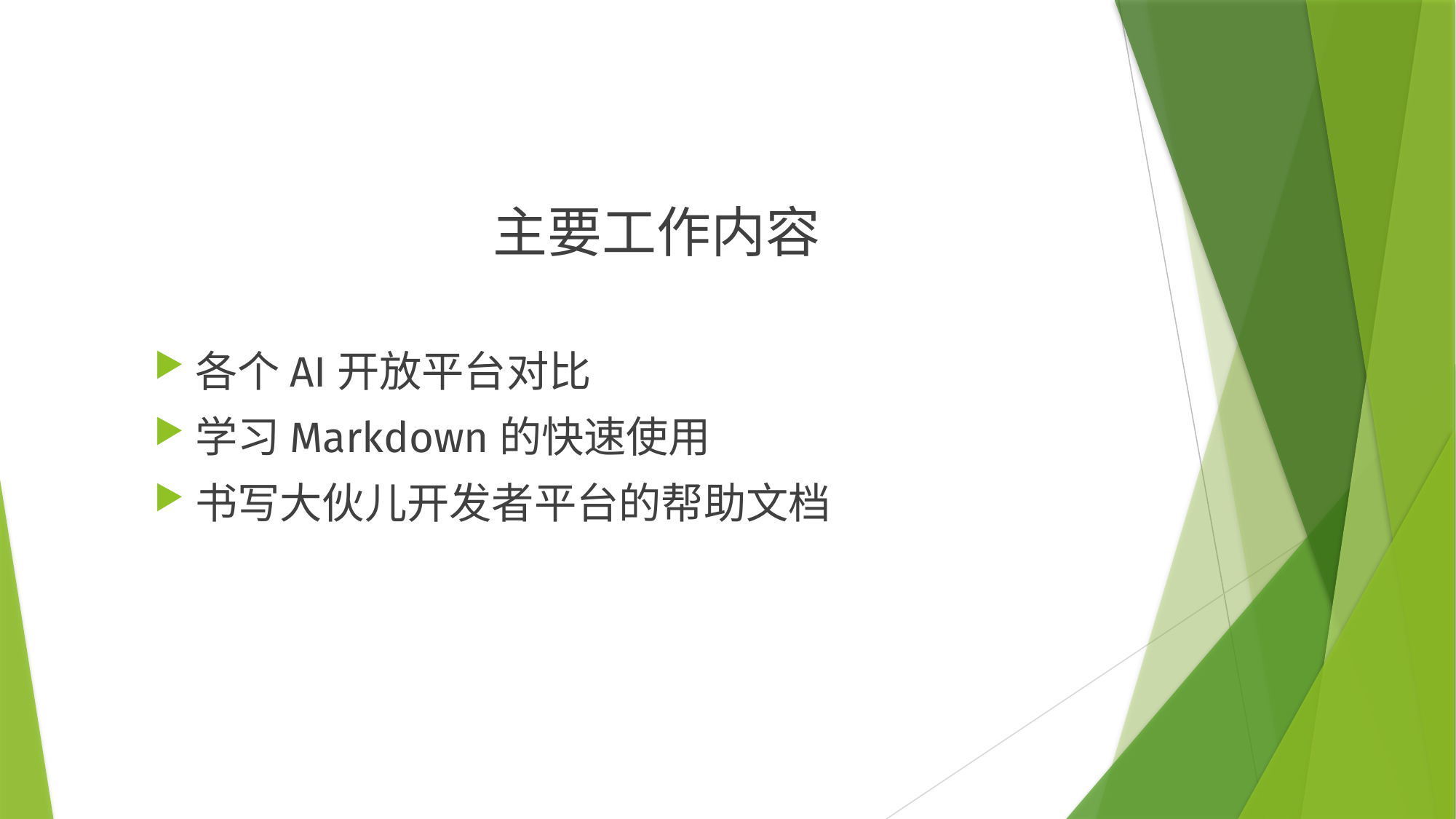

主要工作内容

各个AI开放平台对比
学习Markdown的快速使用
书写大伙儿开发者平台的帮助文档